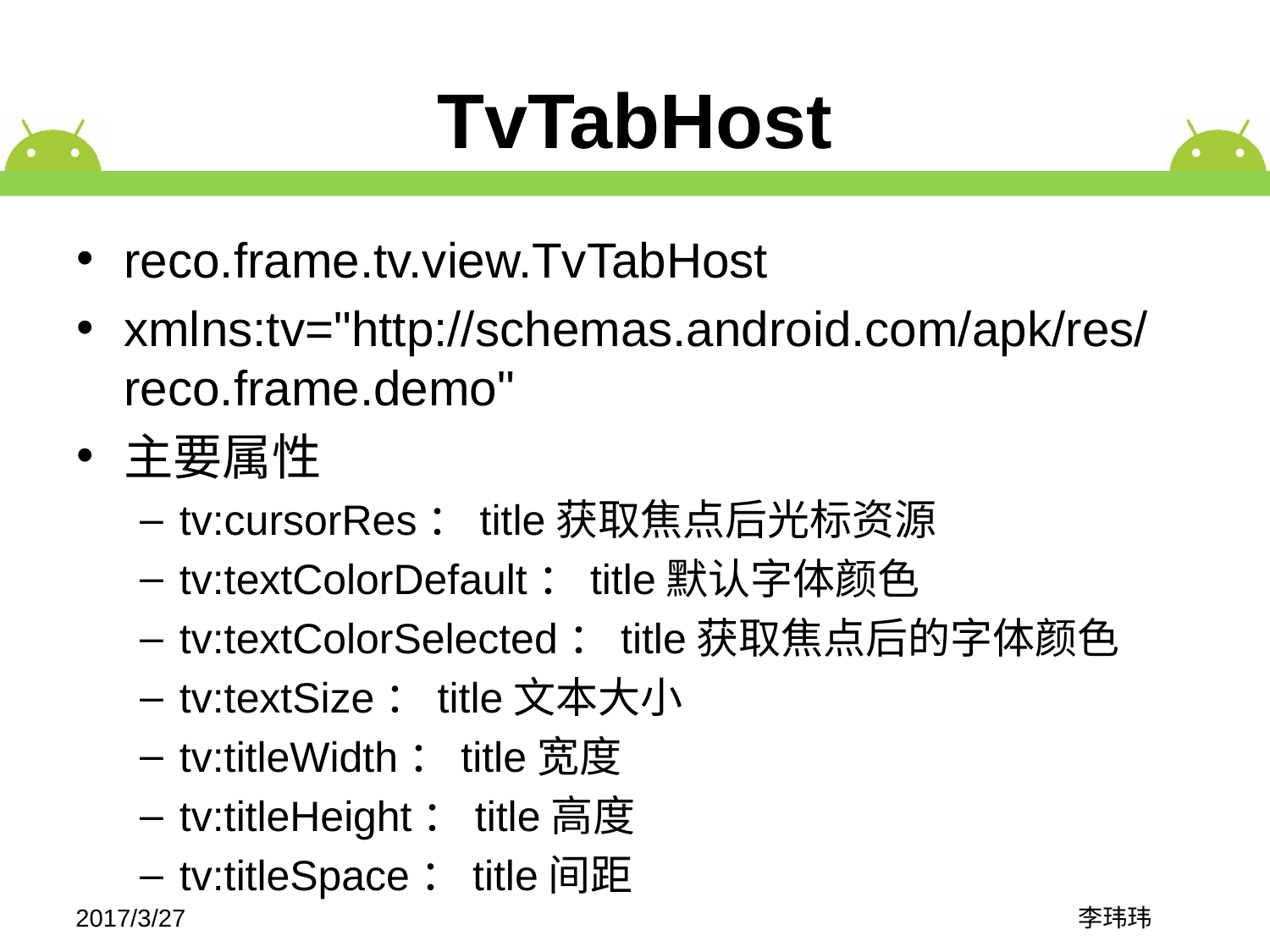

# TvTabHost
reco.frame.tv.view.TvTabHost
xmlns:tv="http://schemas.android.com/apk/res/reco.frame.demo"
主要属性
tv:cursorRes：title获取焦点后光标资源
tv:textColorDefault：title默认字体颜色
tv:textColorSelected：title获取焦点后的字体颜色
tv:textSize：title文本大小
tv:titleWidth：title宽度
tv:titleHeight：title高度
tv:titleSpace：title间距